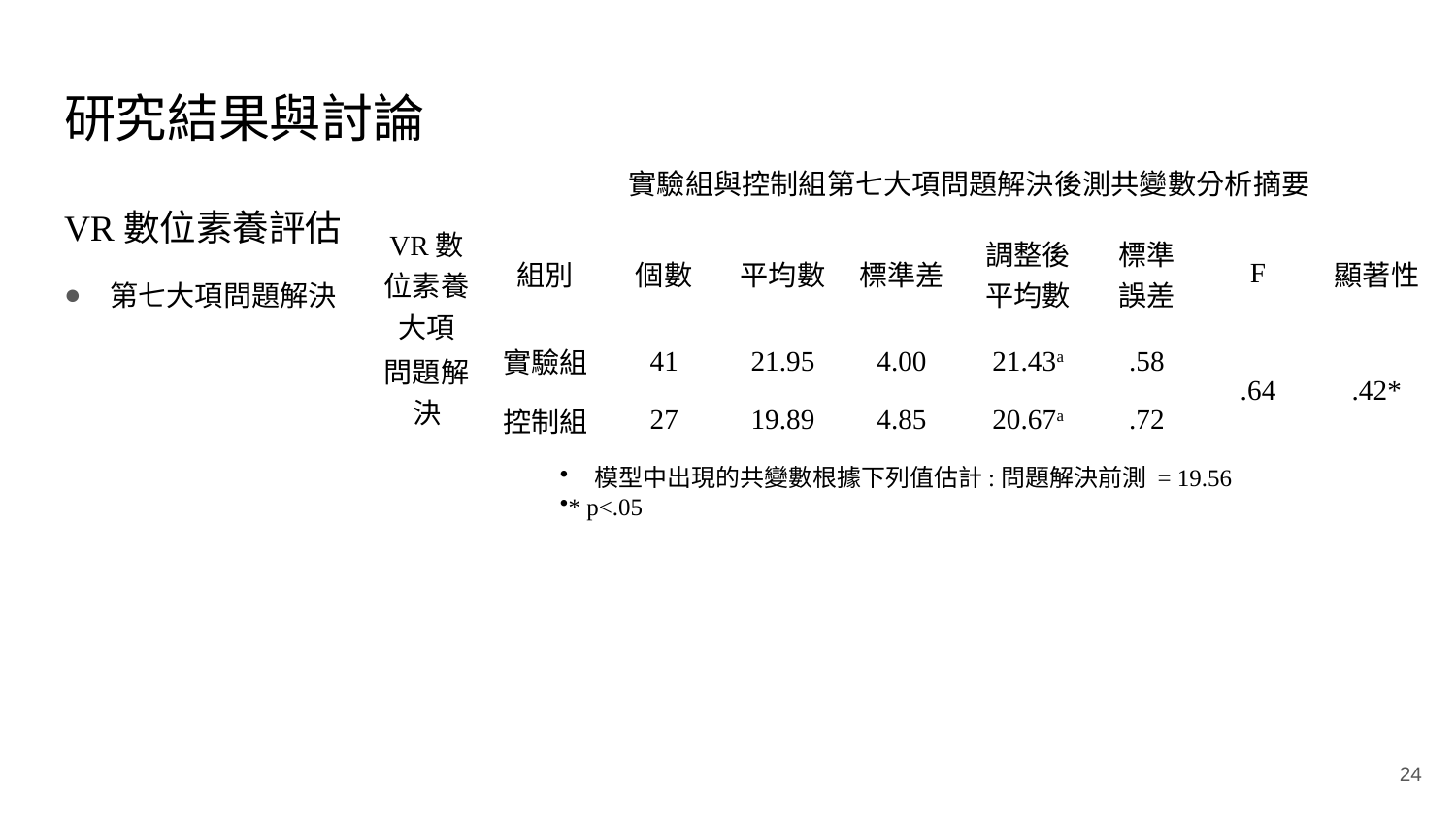

# 研究結果與討論
實驗組與控制組第七大項問題解決後測共變數分析摘要
VR數位素養評估
第七大項問題解決
| VR數位素養大項 | 組別 | 個數 | 平均數 | 標準差 | 調整後平均數 | 標準誤差 | F | 顯著性 |
| --- | --- | --- | --- | --- | --- | --- | --- | --- |
| 問題解決 | 實驗組 | 41 | 21.95 | 4.00 | 21.43a | .58 | .64 | .42\* |
|  | 控制組 | 27 | 19.89 | 4.85 | 20.67a | .72 |  |  |
模型中出現的共變數根據下列值估計:問題解決前測 = 19.56
* p<.05
24